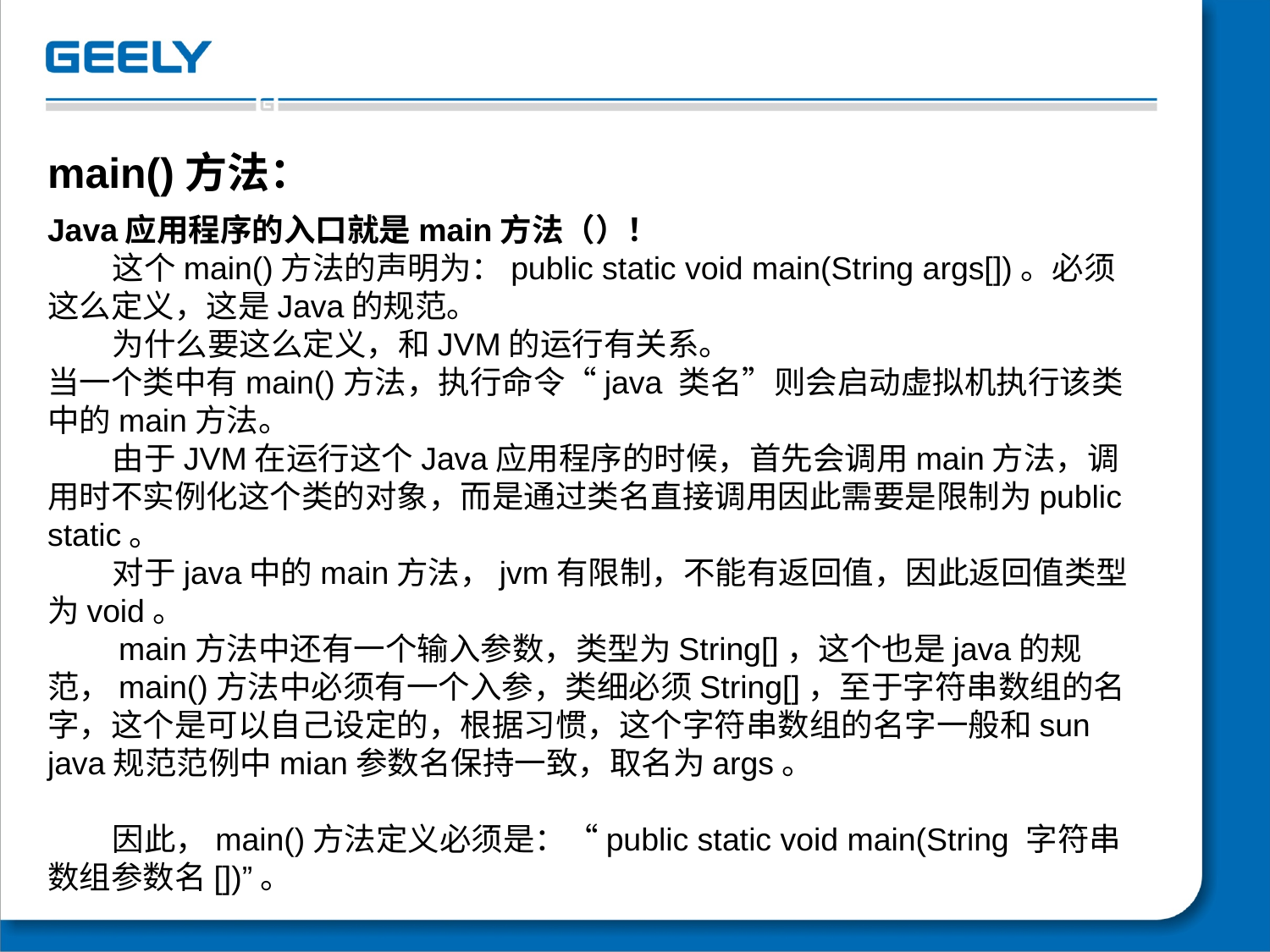

main()方法：
Java应用程序的入口就是main方法（）！
        这个main()方法的声明为：public static void main(String args[])。必须这么定义，这是Java的规范。
        为什么要这么定义，和JVM的运行有关系。
当一个类中有main()方法，执行命令“java 类名”则会启动虚拟机执行该类中的main方法。
        由于JVM在运行这个Java应用程序的时候，首先会调用main方法，调用时不实例化这个类的对象，而是通过类名直接调用因此需要是限制为public static。
        对于java中的main方法，jvm有限制，不能有返回值，因此返回值类型为void。
        main方法中还有一个输入参数，类型为String[]，这个也是java的规范，main()方法中必须有一个入参，类细必须String[]，至于字符串数组的名字，这个是可以自己设定的，根据习惯，这个字符串数组的名字一般和sun java规范范例中mian参数名保持一致，取名为args。

        因此，main()方法定义必须是：“public static void main(String 字符串数组参数名[])”。